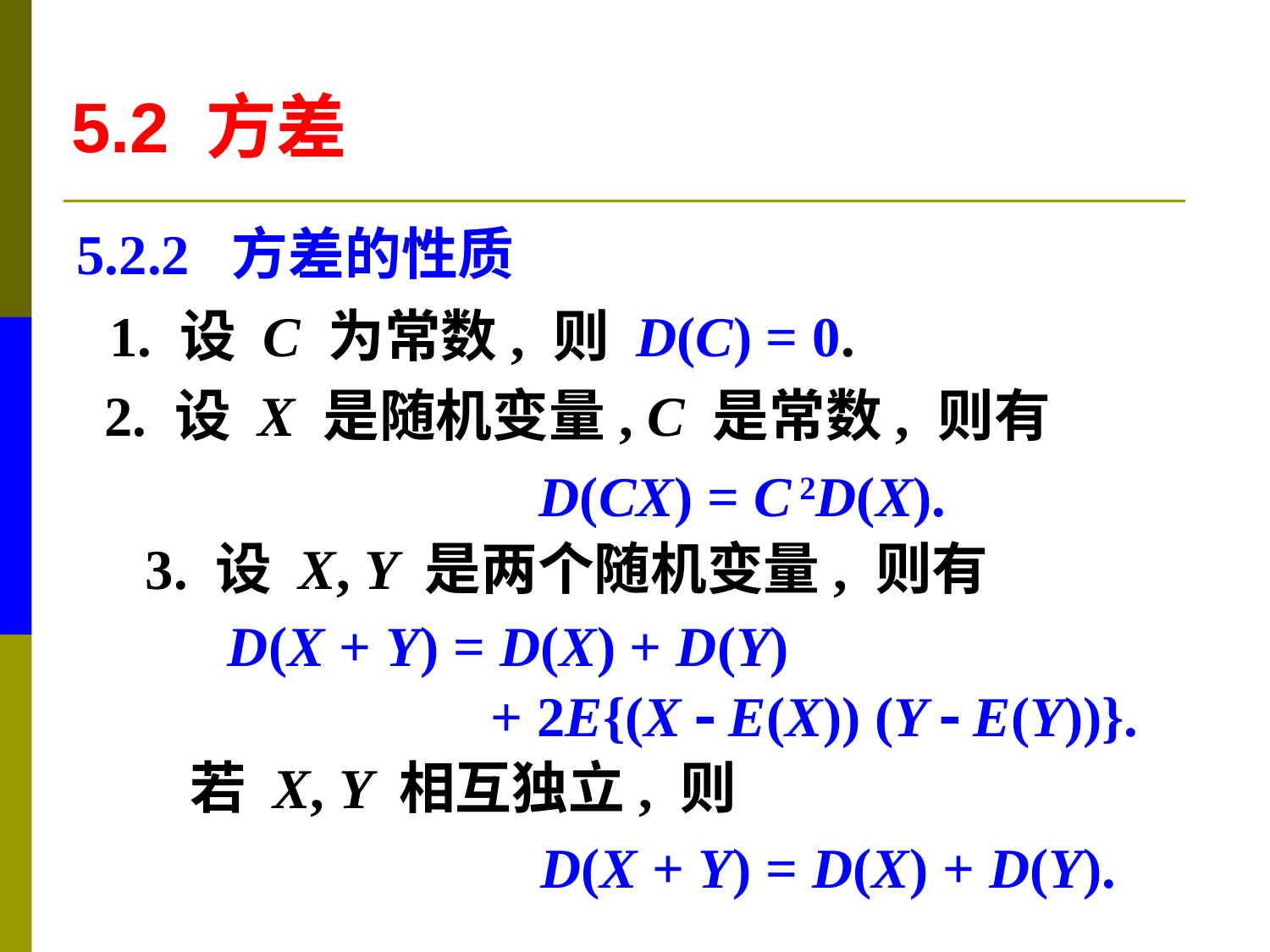

5.2 方差
5.2.2  方差的性质
1. 设 C 为常数, 则 D(C) = 0.
2. 设 X 是随机变量, C 是常数, 则有
D(CX) = C 2D(X).
3. 设 X, Y 是两个随机变量, 则有
D(X + Y) = D(X) + D(Y)
+ 2E{(X − E(X)) (Y − E(Y))}.
若 X, Y 相互独立, 则
D(X + Y) = D(X) + D(Y).